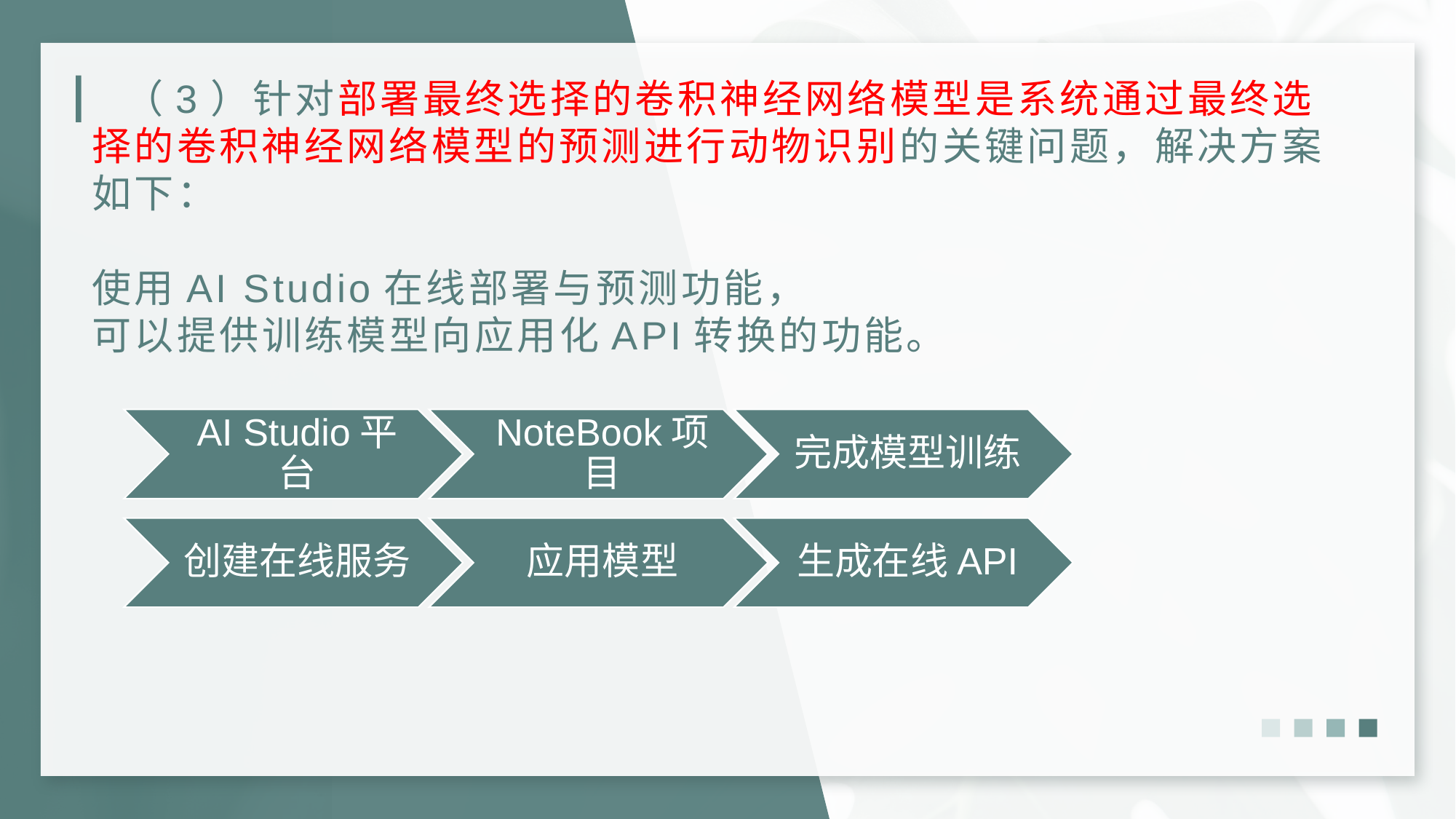

# （3）针对部署最终选择的卷积神经网络模型是系统通过最终选择的卷积神经网络模型的预测进行动物识别的关键问题，解决方案如下： 使用AI Studio在线部署与预测功能， 可以提供训练模型向应用化API转换的功能。
AI Studio平台
NoteBook项目
完成模型训练
创建在线服务
应用模型
生成在线API